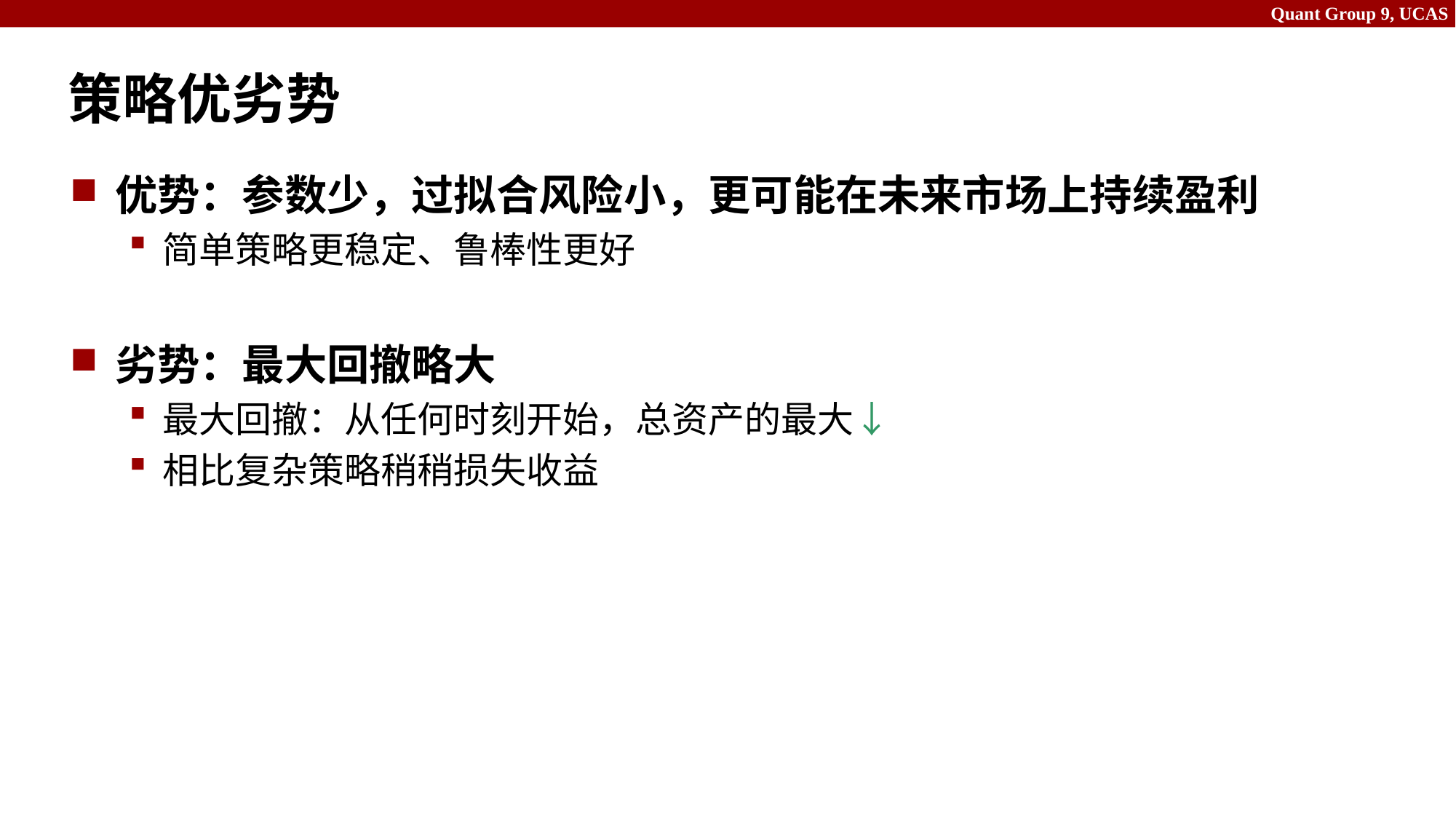

# 策略优劣势
优势：参数少，过拟合风险小，更可能在未来市场上持续盈利
简单策略更稳定、鲁棒性更好

劣势：最大回撤略大
最大回撤：从任何时刻开始，总资产的最大↓
相比复杂策略稍稍损失收益